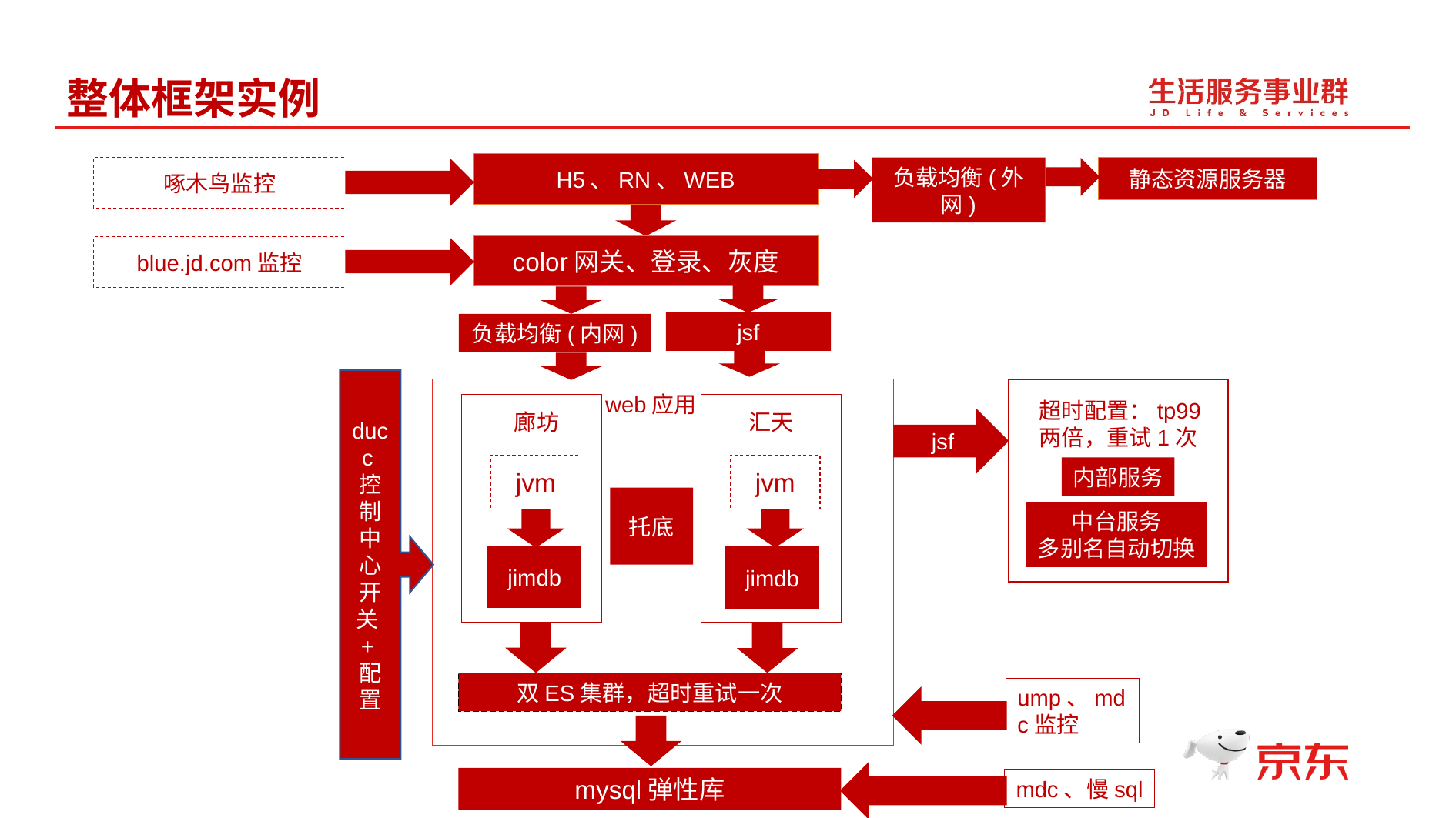

整体框架实例
H5、RN、WEB
啄木鸟监控
负载均衡(外网)
静态资源服务器

color网关、登录、灰度
blue.jd.com监控

jsf
负载均衡(内网)

ducc控制中心
开关+配置

web应用
超时配置：tp99两倍，重试1次

汇天
廊坊
jsf
jvm
jvm
内部服务
托底
中台服务
多别名自动切换

jimdb
jimdb

双ES集群，超时重试一次
ump、mdc监控

mysql弹性库
mdc、慢sql